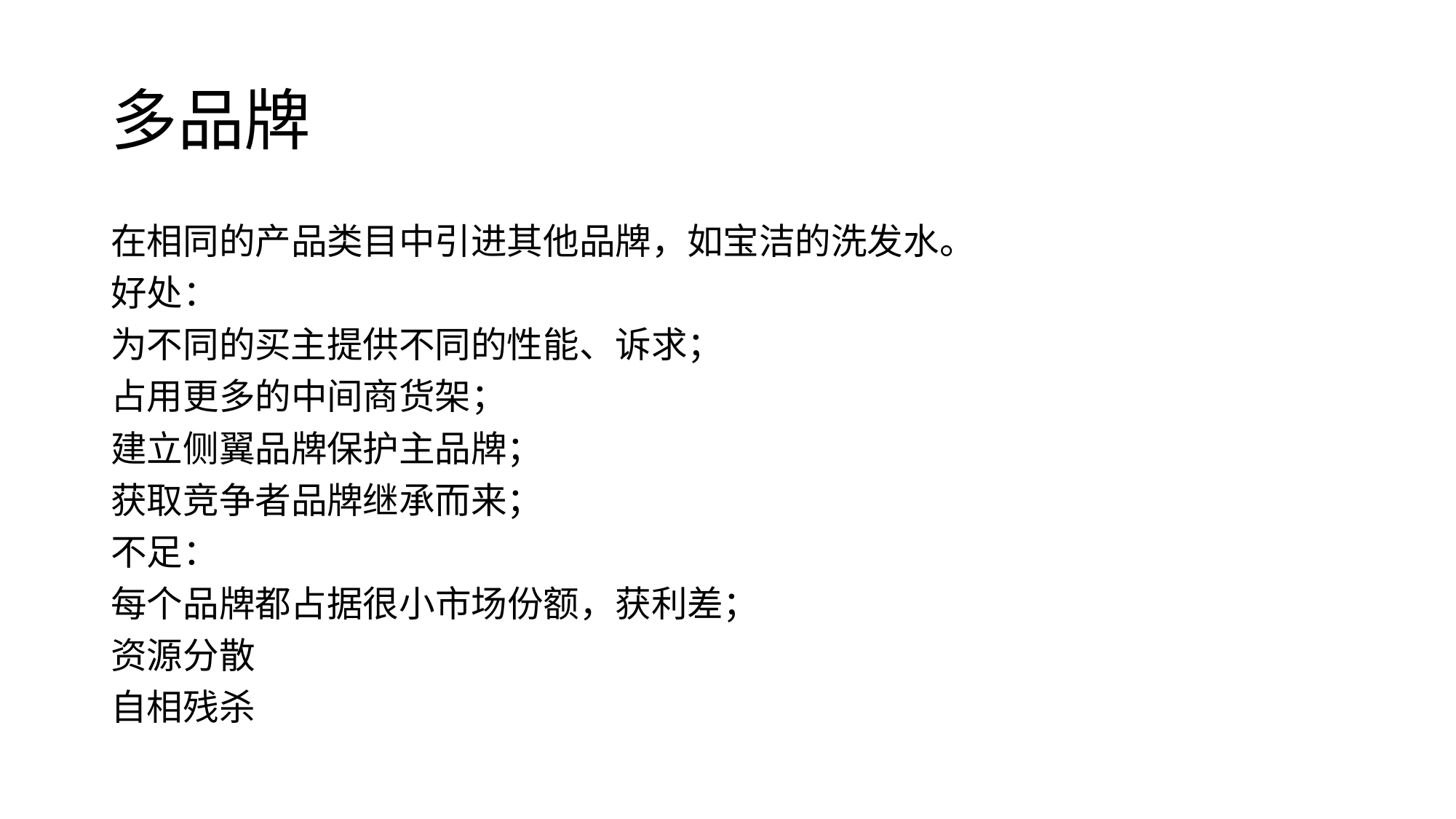

# 多品牌
在相同的产品类目中引进其他品牌，如宝洁的洗发水。
好处：
为不同的买主提供不同的性能、诉求；
占用更多的中间商货架；
建立侧翼品牌保护主品牌；
获取竞争者品牌继承而来；
不足：
每个品牌都占据很小市场份额，获利差；
资源分散
自相残杀